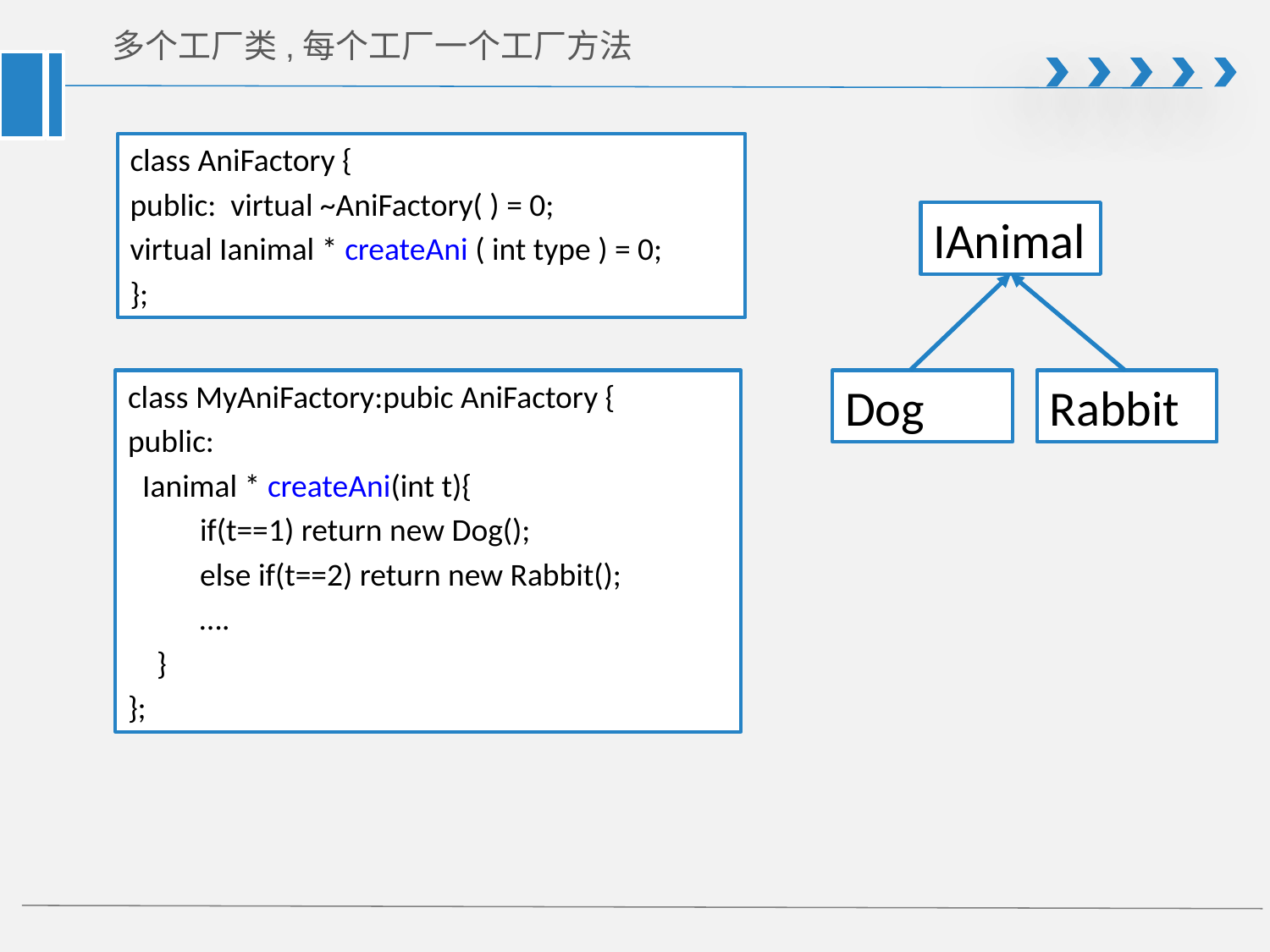

# 多个工厂类,每个工厂一个工厂方法
class AniFactory {
public:  virtual ~AniFactory( ) = 0;
virtual Ianimal * createAni ( int type ) = 0;
};
IAnimal
class MyAniFactory:pubic AniFactory {
public:
  Ianimal * createAni(int t){
          if(t==1) return new Dog();
          else if(t==2) return new Rabbit();
          ….
    }
};
Dog
Rabbit